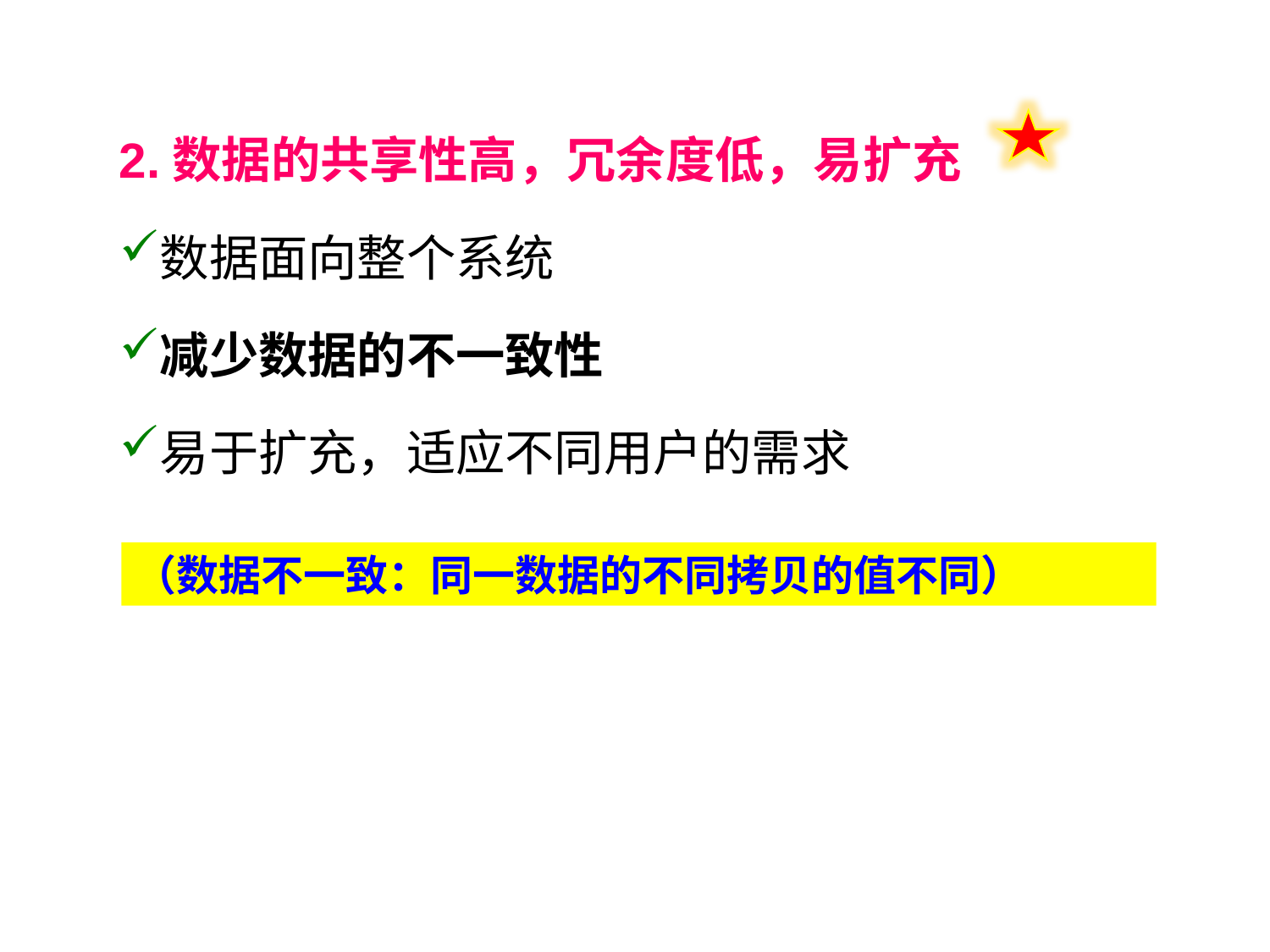

2.数据的共享性高，冗余度低，易扩充
数据面向整个系统
减少数据的不一致性
易于扩充，适应不同用户的需求

（数据不一致：同一数据的不同拷贝的值不同）